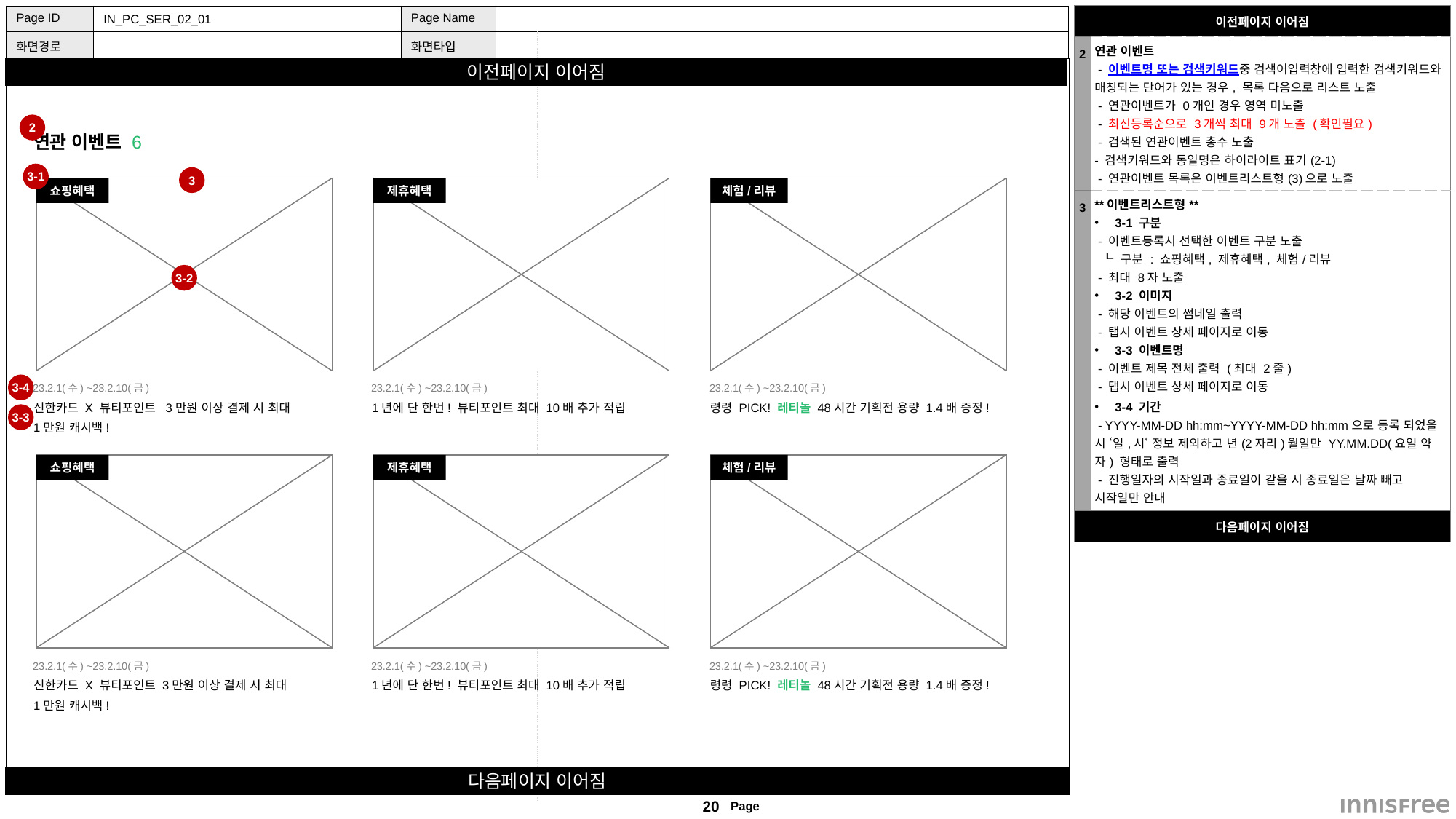

| 이전페이지 이어짐 |  |
| --- | --- |
| 2 | 연관 이벤트 - 이벤트명 또는 검색키워드중 검색어입력창에 입력한 검색키워드와 매칭되는 단어가 있는 경우, 목록 다음으로 리스트 노출 - 연관이벤트가 0개인 경우 영역 미노출 - 최신등록순으로 3개씩 최대 9개 노출 (확인필요) - 검색된 연관이벤트 총수 노출 - 검색키워드와 동일명은 하이라이트 표기(2-1) - 연관이벤트 목록은 이벤트리스트형(3)으로 노출 |
| 3 | \*\*이벤트리스트형\*\* 3-1 구분 - 이벤트등록시 선택한 이벤트 구분 노출 ┖ 구분 : 쇼핑혜택, 제휴혜택, 체험/리뷰 - 최대 8자 노출 3-2 이미지 - 해당 이벤트의 썸네일 출력 - 탭시 이벤트 상세 페이지로 이동 3-3 이벤트명 - 이벤트 제목 전체 출력 (최대 2줄) - 탭시 이벤트 상세 페이지로 이동 3-4 기간 - YYYY-MM-DD hh:mm~YYYY-MM-DD hh:mm으로 등록 되었을 시 ‘일,시‘ 정보 제외하고 년(2자리)월일만 YY.MM.DD(요일 약자) 형태로 출력 - 진행일자의 시작일과 종료일이 같을 시 종료일은 날짜 빼고 시작일만 안내 |
| 다음페이지 이어짐 |  |
IN_PC_SER_02_01
#
2
연관 이벤트 6
3-1
3

쇼핑혜택

제휴혜택
체험/리뷰

3-2
3-4
23.2.1(수) ~23.2.10(금)
23.2.1(수) ~23.2.10(금)
23.2.1(수) ~23.2.10(금)
신한카드 X 뷰티포인트  3만원 이상 결제 시 최대
1만원 캐시백!
1년에 단 한번! 뷰티포인트 최대 10배 추가 적립
령령 PICK! 레티놀 48시간 기획전 용량 1.4배 증정!
3-3

쇼핑혜택

제휴혜택
체험/리뷰

23.2.1(수) ~23.2.10(금)
23.2.1(수) ~23.2.10(금)
23.2.1(수) ~23.2.10(금)
신한카드 X 뷰티포인트 3만원 이상 결제 시 최대
1만원 캐시백!
1년에 단 한번! 뷰티포인트 최대 10배 추가 적립
령령 PICK! 레티놀 48시간 기획전 용량 1.4배 증정!